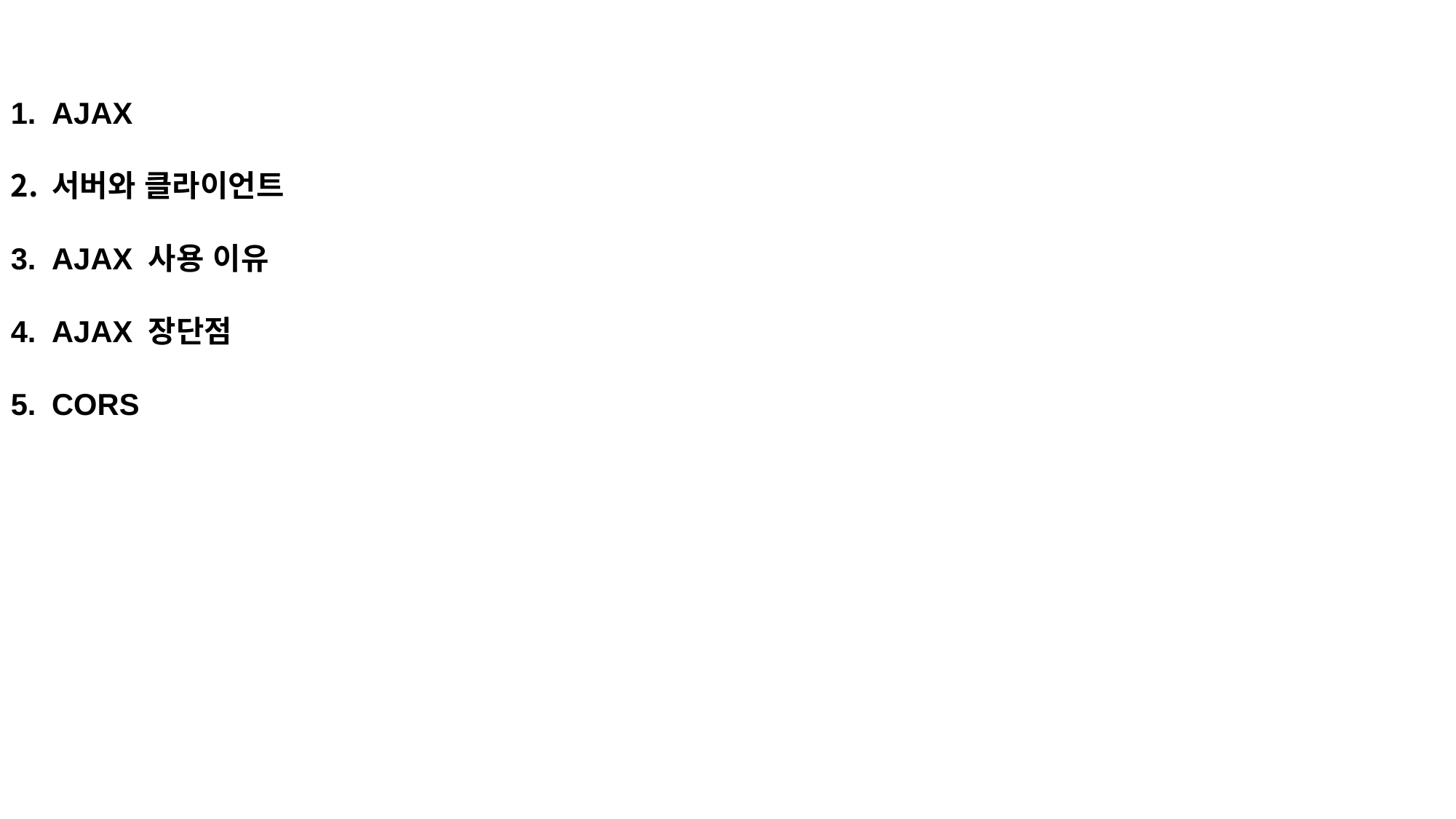

AJAX
서버와 클라이언트
AJAX 사용 이유
AJAX 장단점
CORS